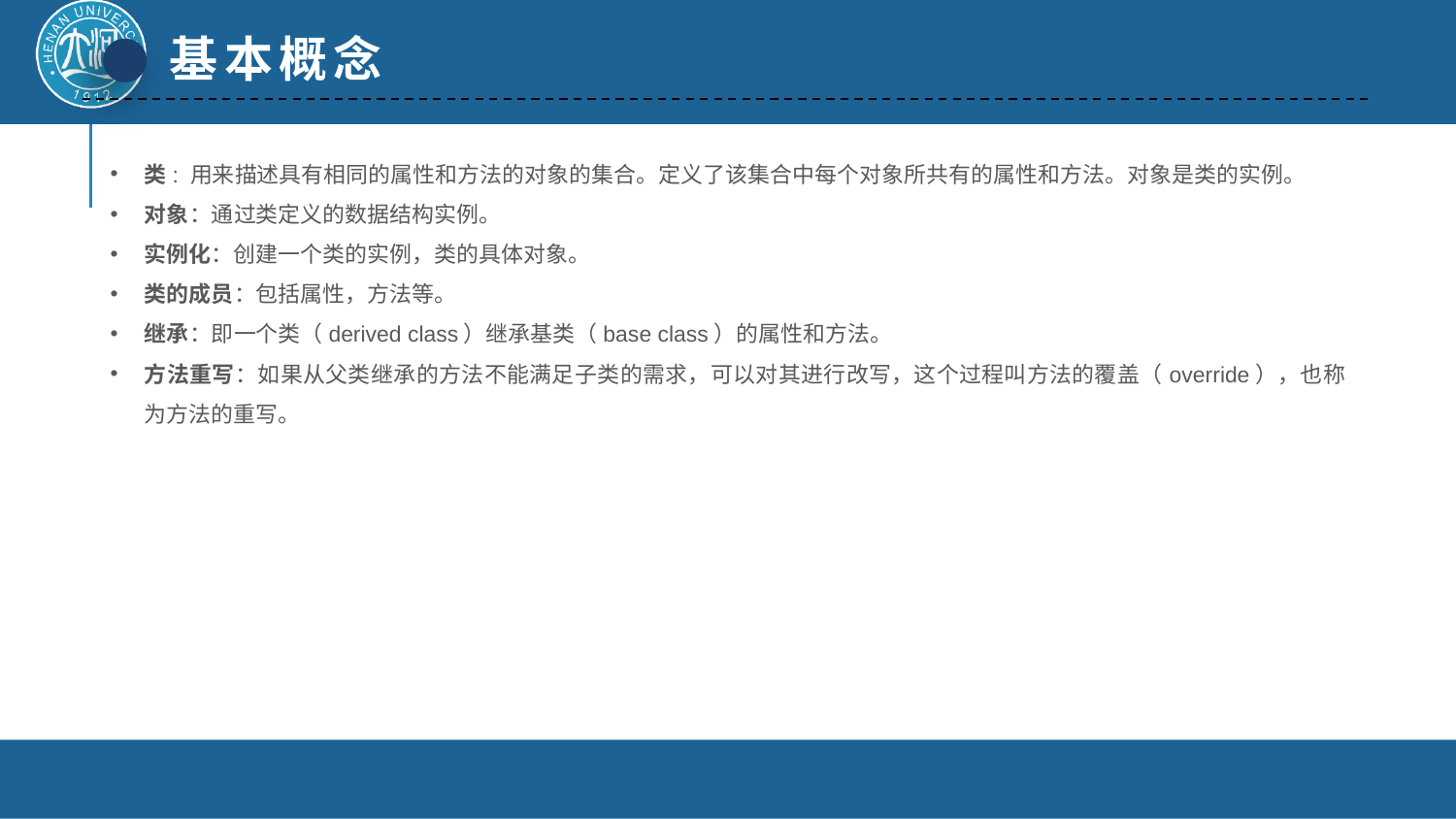

基本概念

类: 用来描述具有相同的属性和方法的对象的集合。定义了该集合中每个对象所共有的属性和方法。对象是类的实例。
对象：通过类定义的数据结构实例。
实例化：创建一个类的实例，类的具体对象。
类的成员：包括属性，方法等。
继承：即一个类（derived class）继承基类（base class）的属性和方法。
方法重写：如果从父类继承的方法不能满足子类的需求，可以对其进行改写，这个过程叫方法的覆盖（override），也称为方法的重写。